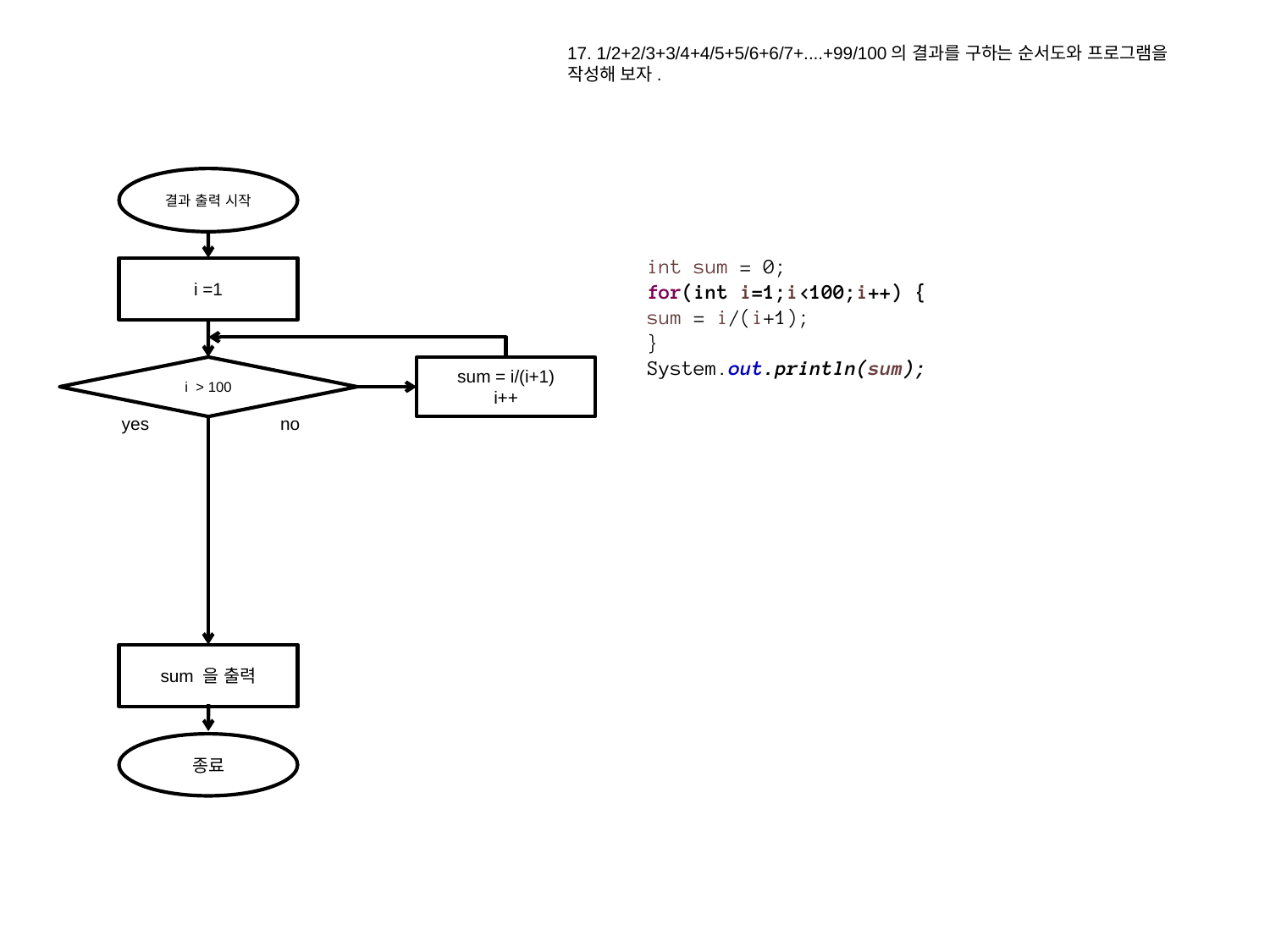

17. 1/2+2/3+3/4+4/5+5/6+6/7+....+99/100의 결과를 구하는 순서도와 프로그램을 작성해 보자.
결과 출력 시작
yes
종료
int sum = 0;
for(int i=1;i<100;i++) {
sum = i/(i+1);
}
System.out.println(sum);
i =1
i  > 100
sum = i/(i+1)
i++
no
sum 을 출력